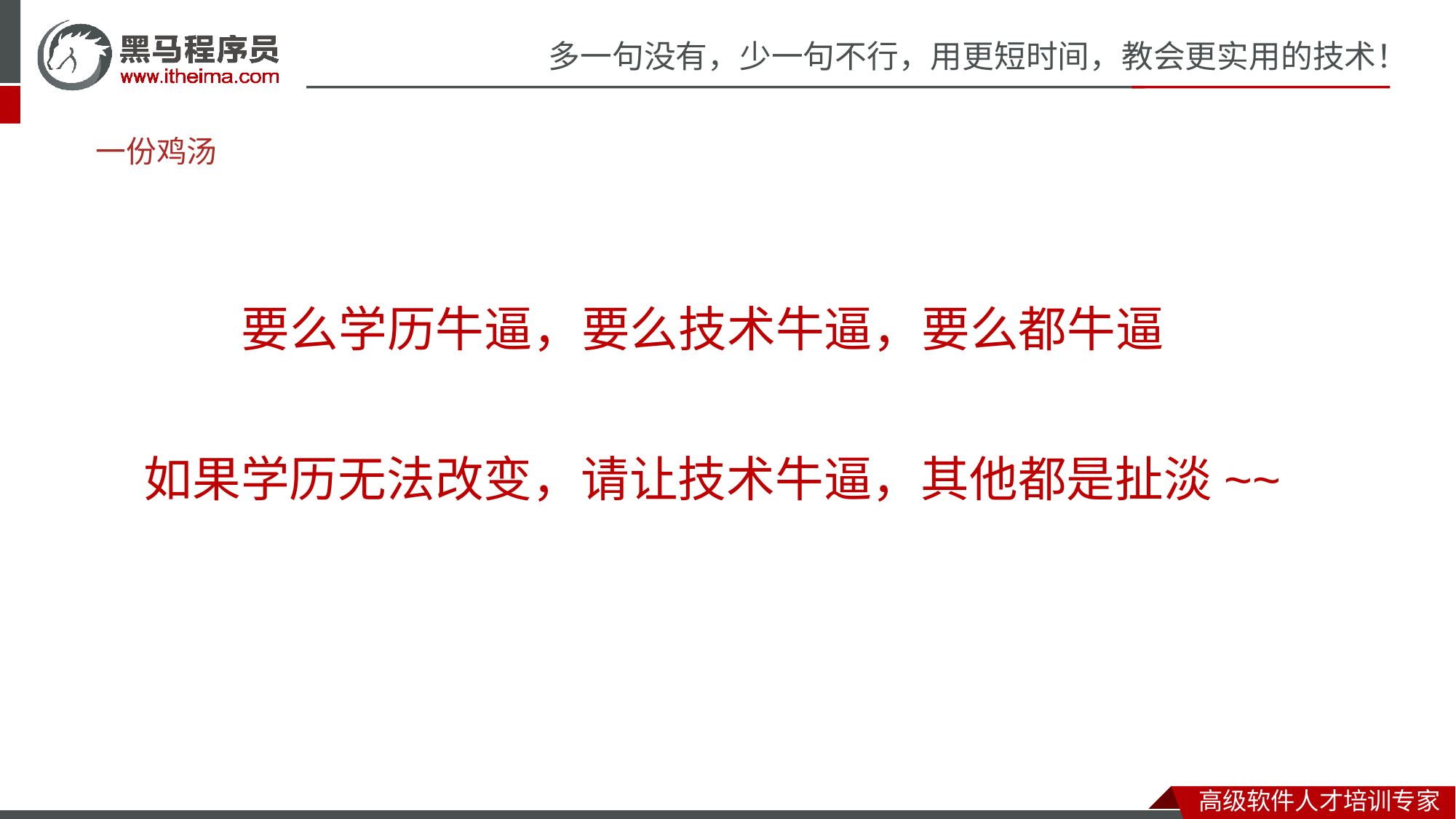

# 一份鸡汤
要么学历牛逼，要么技术牛逼，要么都牛逼
如果学历无法改变，请让技术牛逼，其他都是扯淡~~